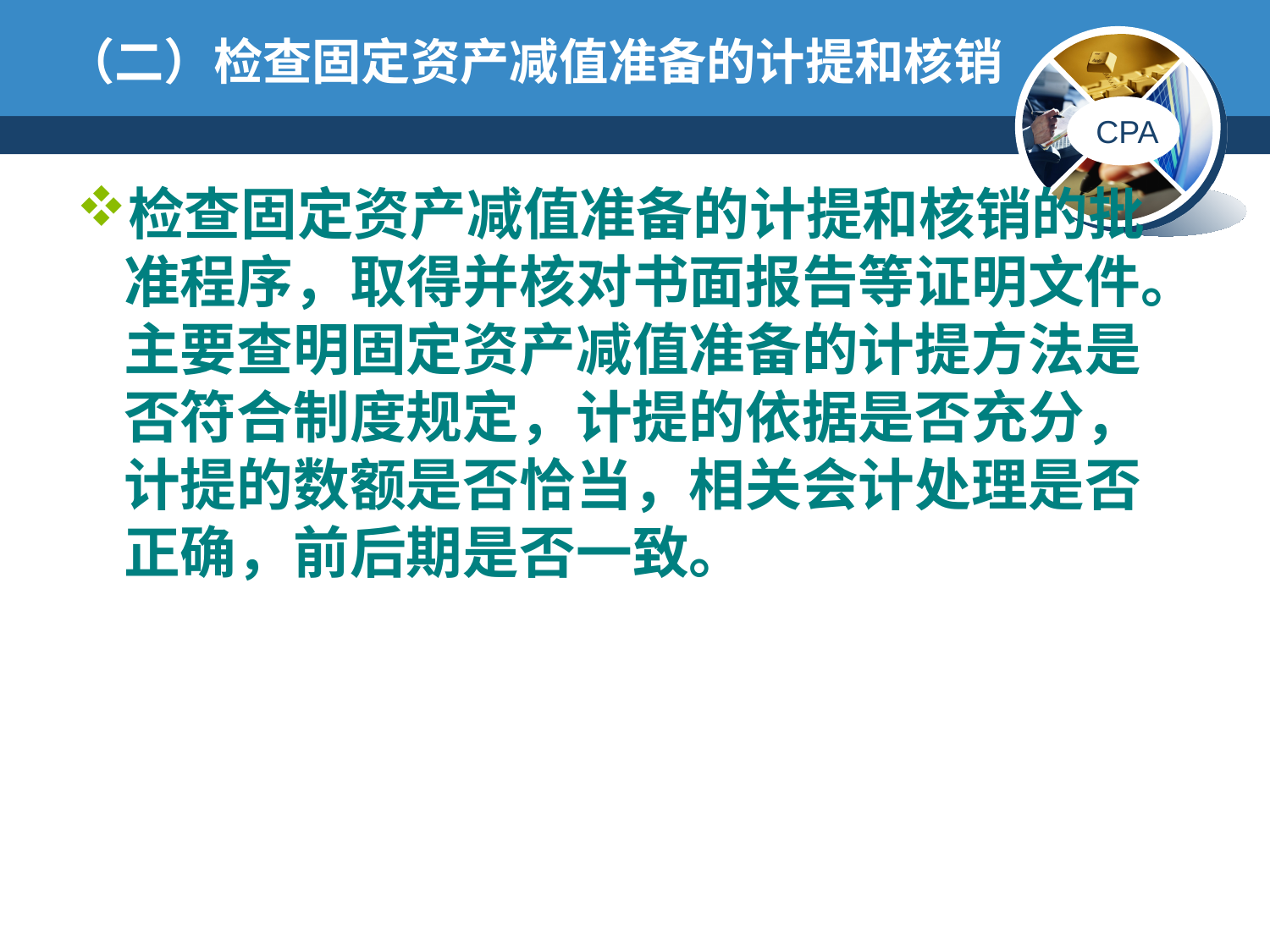

# （二）检查固定资产减值准备的计提和核销
检查固定资产减值准备的计提和核销的批准程序，取得并核对书面报告等证明文件。主要查明固定资产减值准备的计提方法是否符合制度规定，计提的依据是否充分，计提的数额是否恰当，相关会计处理是否正确，前后期是否一致。